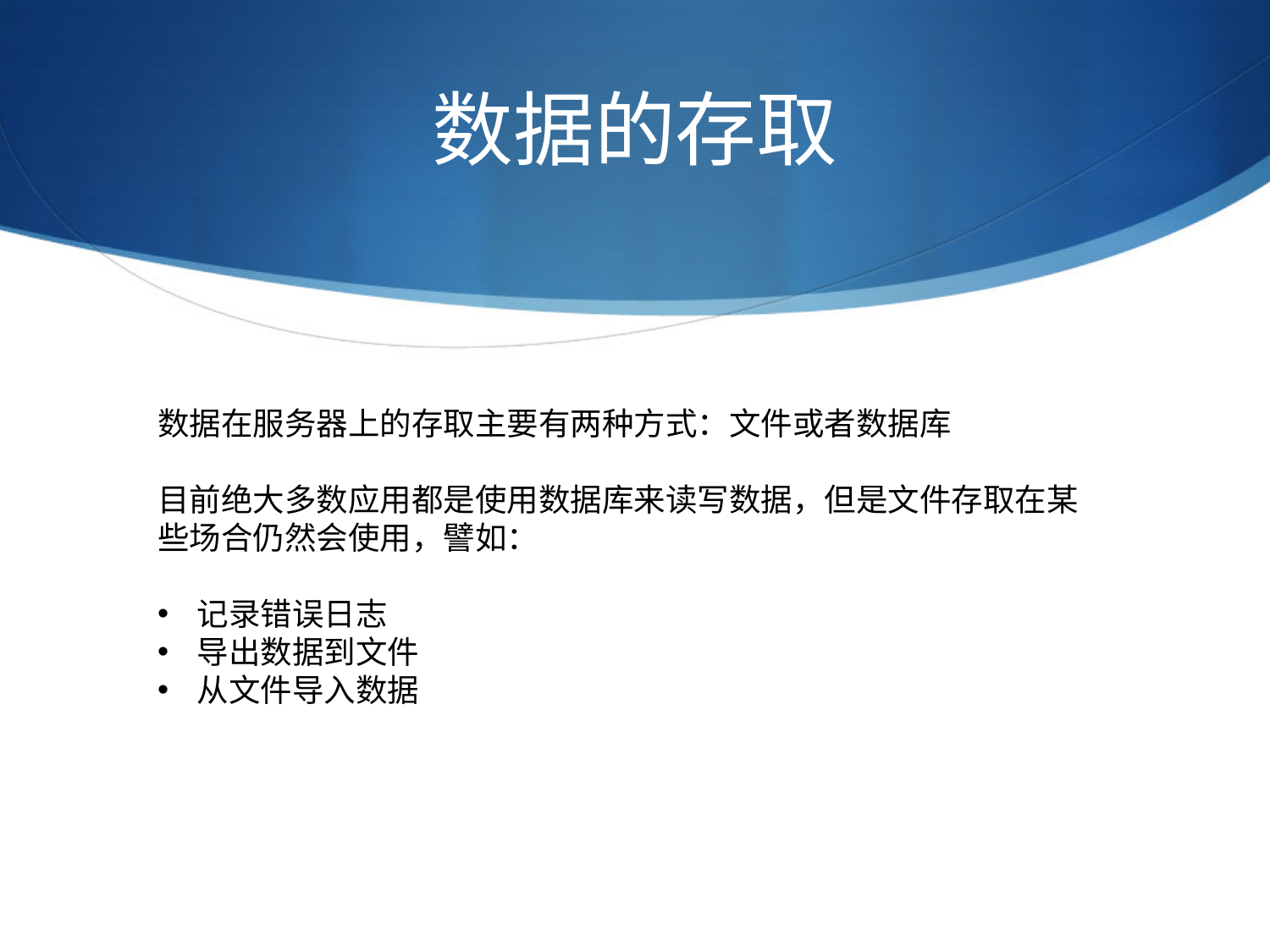

# 数据的存取
数据在服务器上的存取主要有两种方式：文件或者数据库

目前绝大多数应用都是使用数据库来读写数据，但是文件存取在某些场合仍然会使用，譬如：

记录错误日志
导出数据到文件
从文件导入数据